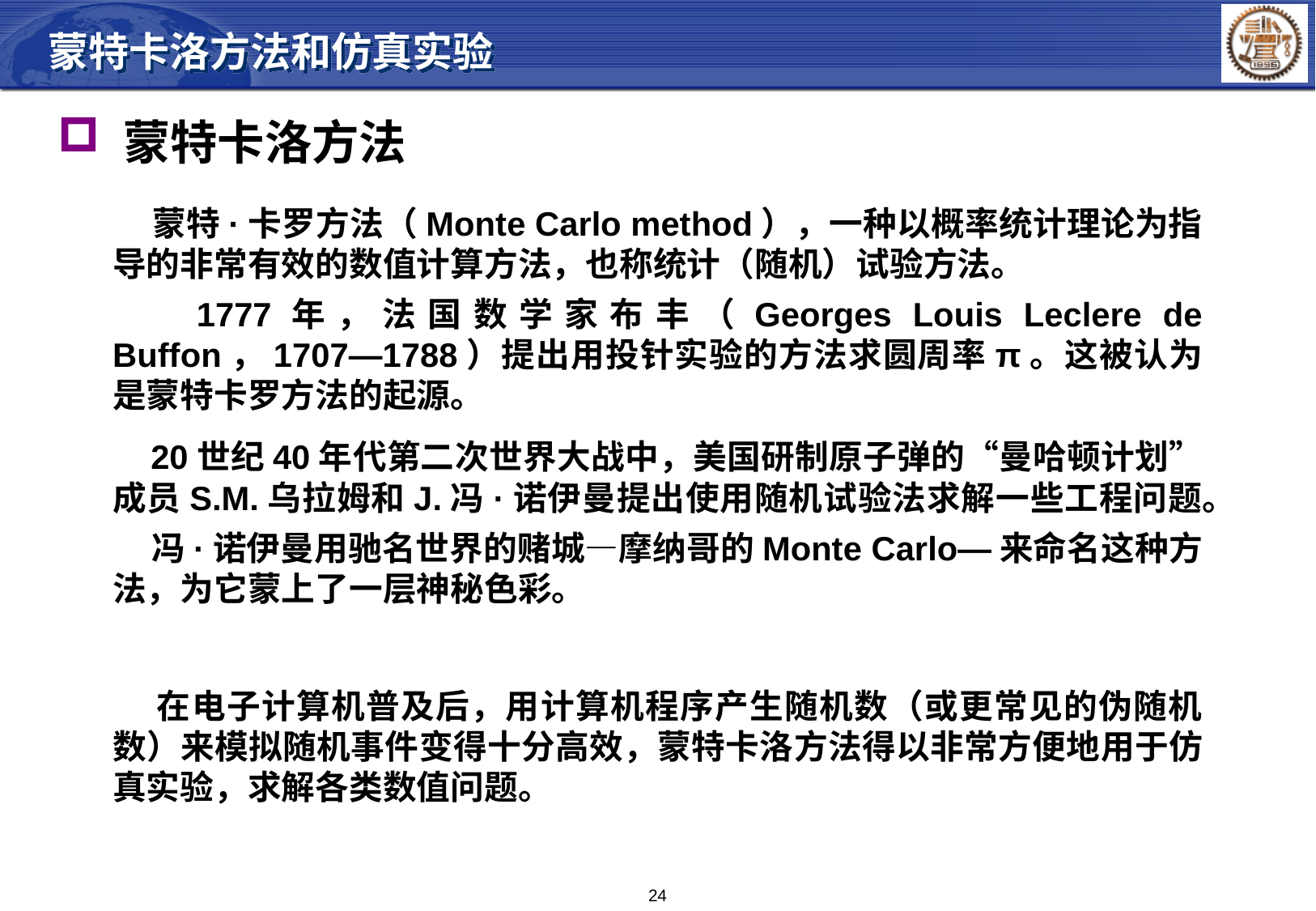

蒙特卡洛方法和仿真实验
 蒙特卡洛方法
    蒙特·卡罗方法（Monte Carlo method），一种以概率统计理论为指导的非常有效的数值计算方法，也称统计（随机）试验方法。
    1777年，法国数学家布丰（Georges Louis Leclere de Buffon，1707—1788）提出用投针实验的方法求圆周率π。这被认为是蒙特卡罗方法的起源。
    20世纪40年代第二次世界大战中，美国研制原子弹的“曼哈顿计划”成员S.M.乌拉姆和J.冯·诺伊曼提出使用随机试验法求解一些工程问题。
    冯·诺伊曼用驰名世界的赌城—摩纳哥的Monte Carlo—来命名这种方法，为它蒙上了一层神秘色彩。
    在电子计算机普及后，用计算机程序产生随机数（或更常见的伪随机数）来模拟随机事件变得十分高效，蒙特卡洛方法得以非常方便地用于仿真实验，求解各类数值问题。
24